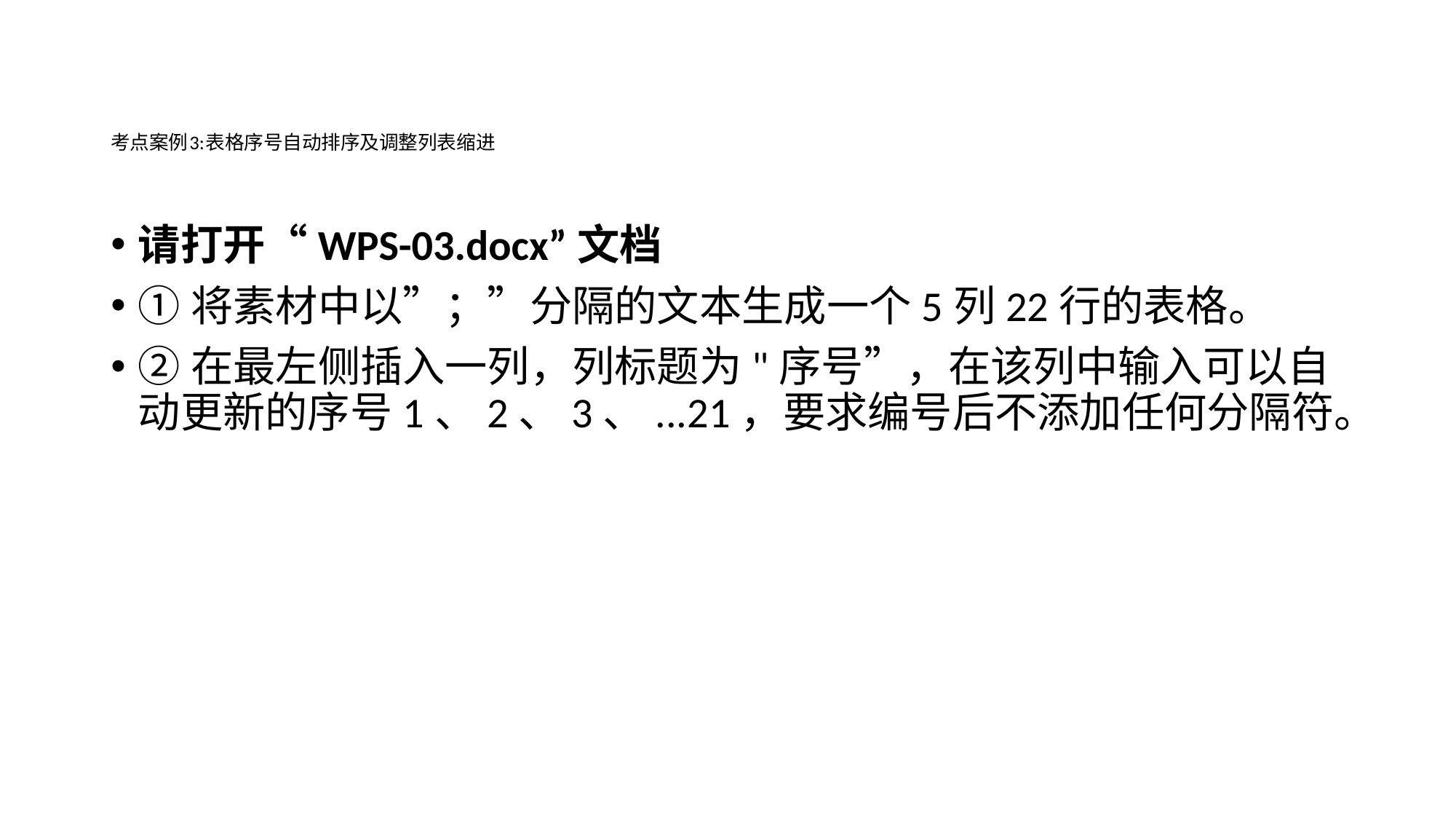

# 考点案例3:表格序号自动排序及调整列表缩进
请打开“WPS-03.docx”文档
①将素材中以”；”分隔的文本生成一个5列22行的表格。
②在最左侧插入一列，列标题为"序号”，在该列中输入可以自动更新的序号1、2、3、...21，要求编号后不添加任何分隔符。